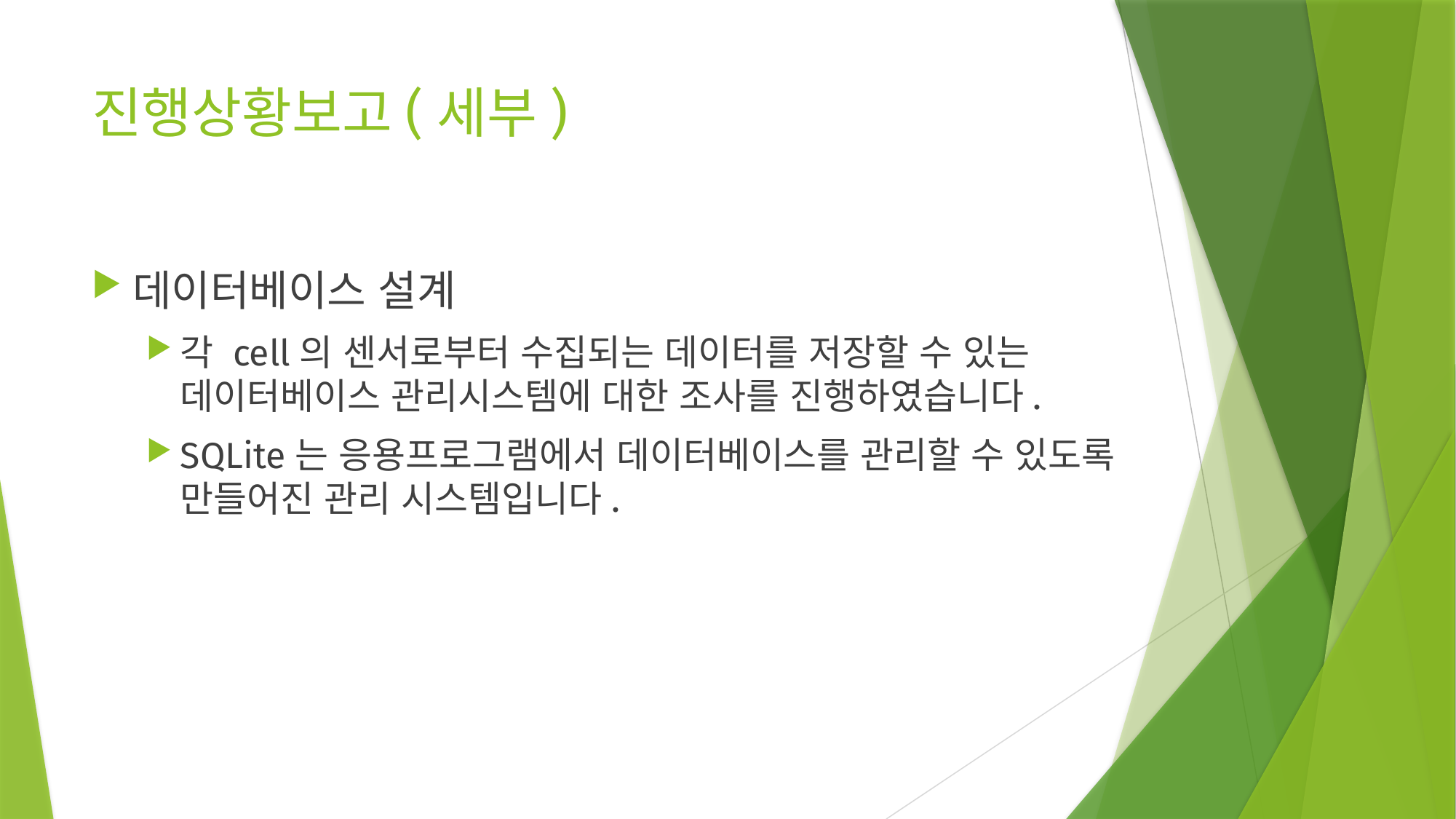

# 진행상황보고(세부)
데이터베이스 설계
각 cell의 센서로부터 수집되는 데이터를 저장할 수 있는 데이터베이스 관리시스템에 대한 조사를 진행하였습니다.
SQLite는 응용프로그램에서 데이터베이스를 관리할 수 있도록 만들어진 관리 시스템입니다.